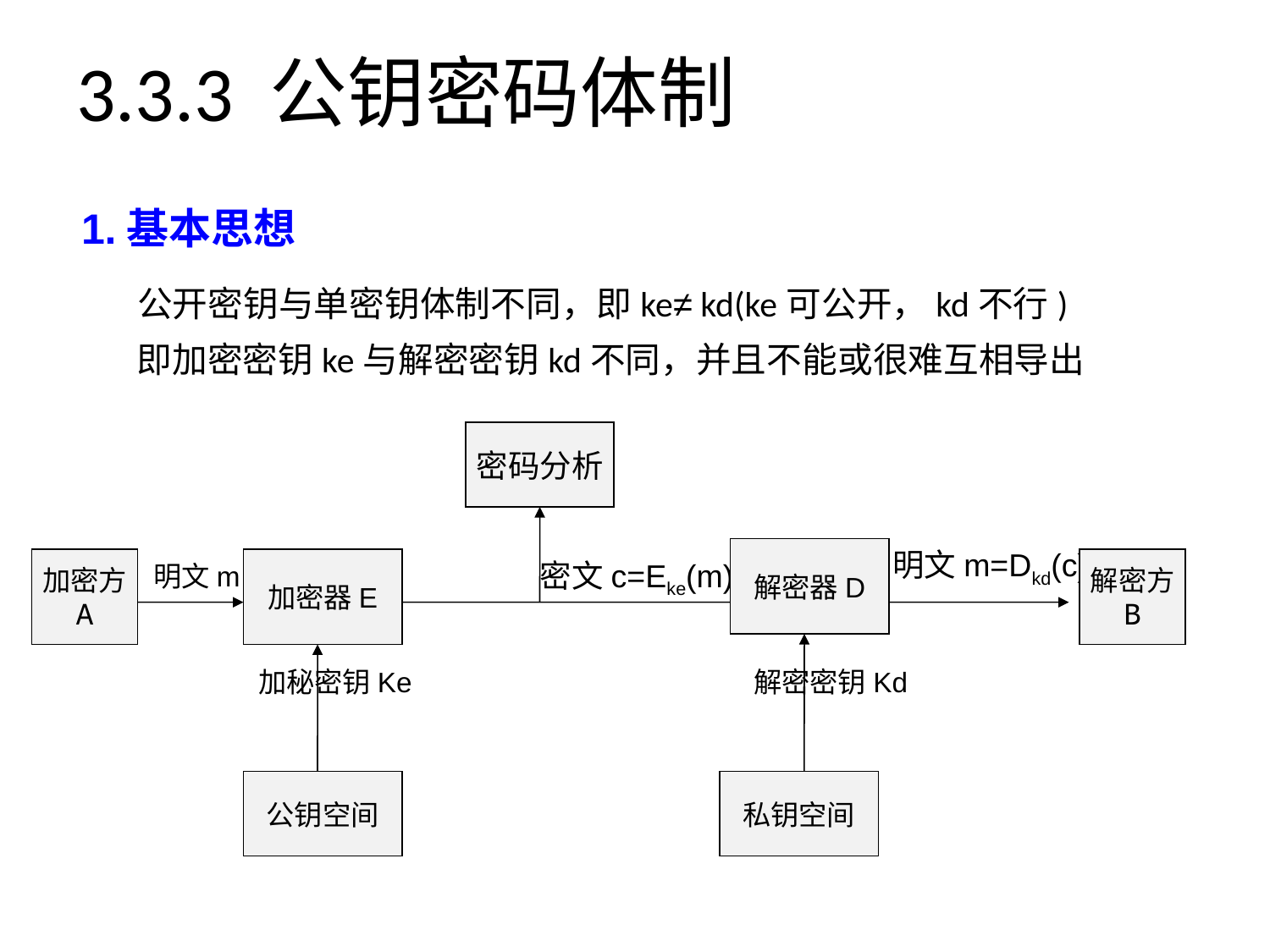

# 3.3.3 公钥密码体制
1.基本思想
    公开密钥与单密钥体制不同，即ke≠ kd(ke可公开，kd不行)
      即加密密钥ke与解密密钥kd不同，并且不能或很难互相导出
密码分析

明文m=Dkd(c)
解密器D
密文c=Eke(m)
加密方
A
明文m
加密器E
解密方
B

加秘密钥Ke
解密密钥Kd
公钥空间
私钥空间